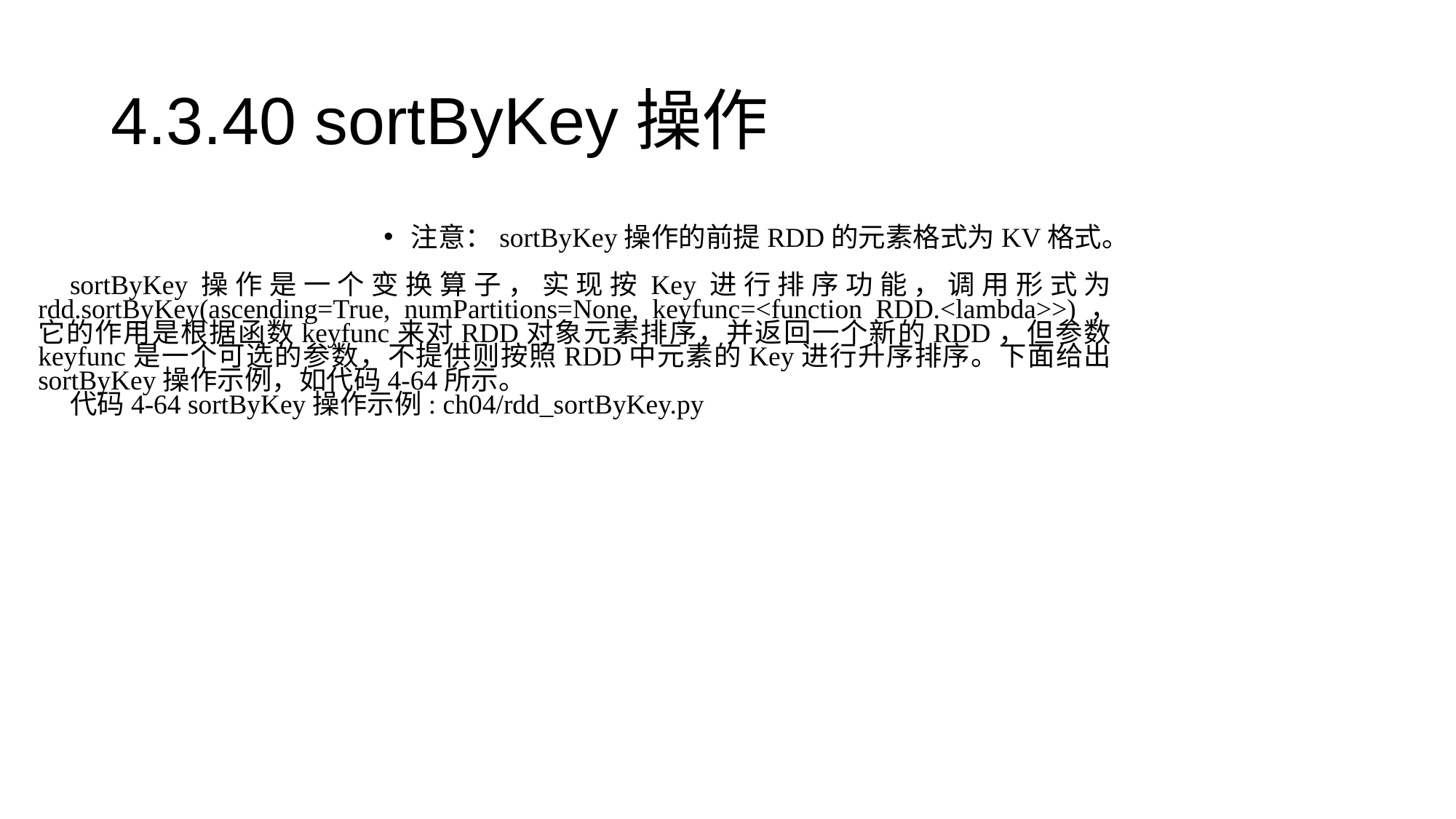

# 4.3.40 sortByKey操作
注意：sortByKey操作的前提RDD的元素格式为KV格式。
sortByKey操作是一个变换算子，实现按Key进行排序功能，调用形式为rdd.sortByKey(ascending=True, numPartitions=None, keyfunc=<function RDD.<lambda>>)，它的作用是根据函数keyfunc来对RDD对象元素排序，并返回一个新的RDD，但参数keyfunc是一个可选的参数，不提供则按照RDD中元素的Key进行升序排序。下面给出sortByKey操作示例，如代码4-64所示。
代码4-64 sortByKey操作示例: ch04/rdd_sortByKey.py